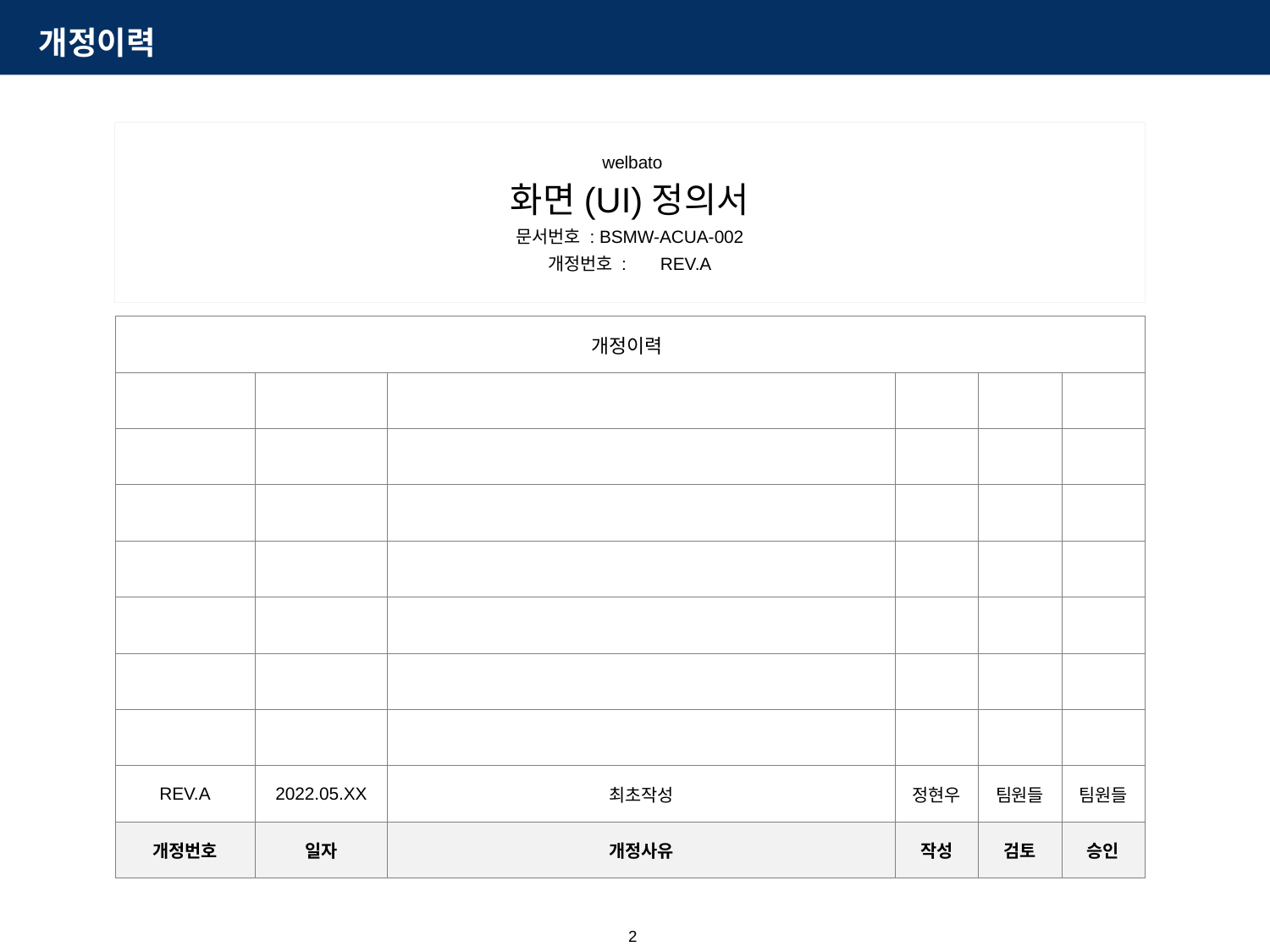

# 개정이력
 welbato
화면(UI)정의서
문서번호 : BSMW-ACUA-002
개정번호 :       REV.A
| 개정이력 |  |  |  |  |  |
| --- | --- | --- | --- | --- | --- |
|  |  |  |  |  |  |
|  |  |  |  |  |  |
|  |  |  |  |  |  |
|  |  |  |  |  |  |
|  |  |  |  |  |  |
|  |  |  |  |  |  |
|  |  |  |  |  |  |
| REV.A | 2022.05.XX | 최초작성 | 정현우 | 팀원들 | 팀원들 |
| 개정번호 | 일자 | 개정사유 | 작성 | 검토 | 승인 |